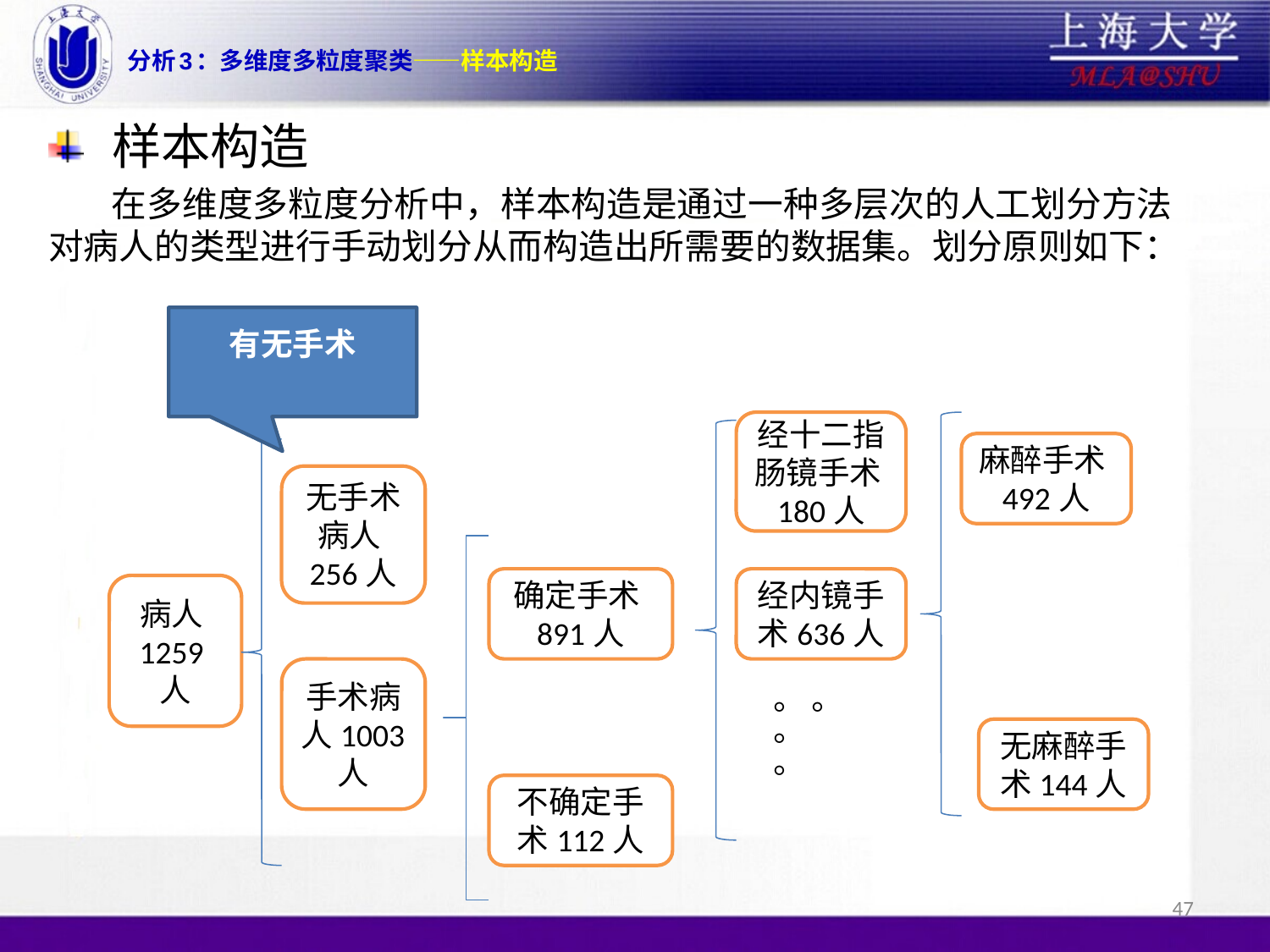

# 分析3：多维度多粒度聚类——样本构造
样本构造
       在多维度多粒度分析中，样本构造是通过一种多层次的人工划分方法对病人的类型进行手动划分从而构造出所需要的数据集。划分原则如下：

有无手术

经十二指肠镜手术180人

麻醉手术492人

无手术病人256人

确定手术891人
经内镜手术636人
病人1259人
手术病人1003人
。。。。
无麻醉手术144人
不确定手术112人
47